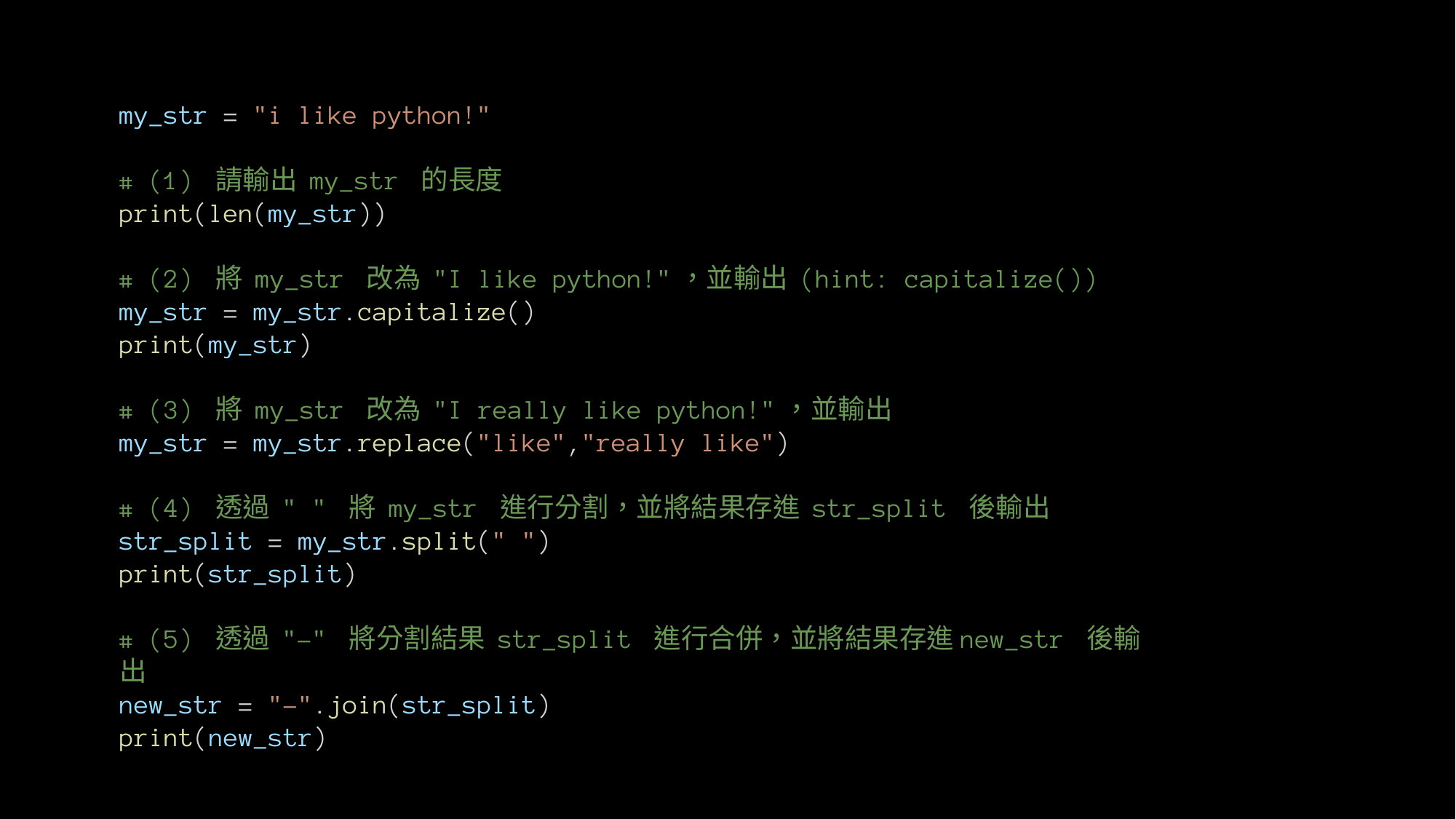

my_str = "i like python!"
# (1) 請輸出 my_str 的長度
print(len(my_str))
# (2) 將 my_str 改為 "I like python!"，並輸出 (hint: capitalize())
my_str = my_str.capitalize()
print(my_str)
# (3) 將 my_str 改為 "I really like python!"，並輸出
my_str = my_str.replace("like","really like")
# (4) 透過 " " 將 my_str 進行分割，並將結果存進 str_split 後輸出
str_split = my_str.split(" ")
print(str_split)
# (5) 透過 "-" 將分割結果 str_split 進行合併，並將結果存進new_str 後輸出
new_str = "-".join(str_split)
print(new_str)